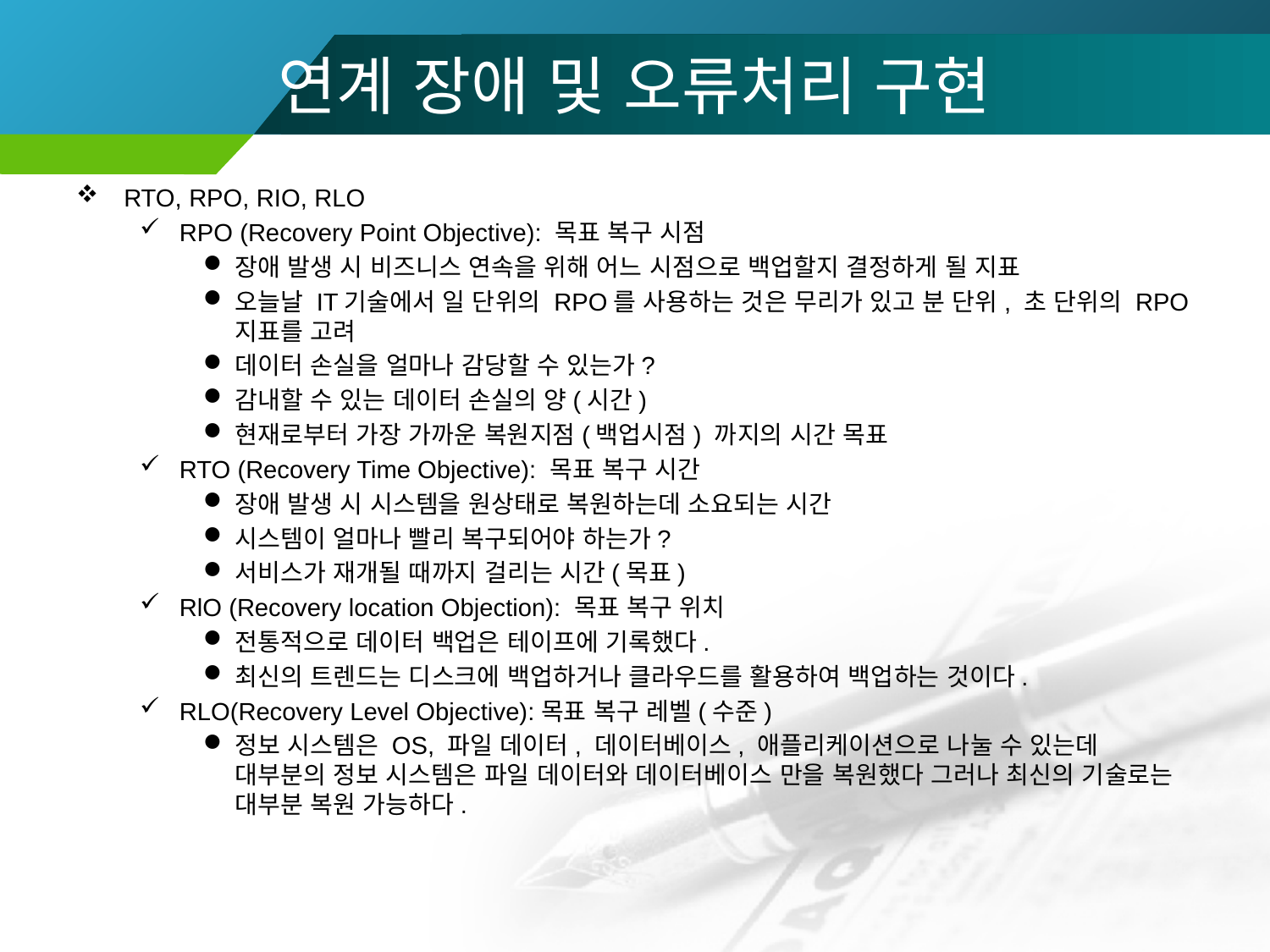

# 연계 장애 및 오류처리 구현
RTO, RPO, RIO, RLO
RPO (Recovery Point Objective): 목표 복구 시점
장애 발생 시 비즈니스 연속을 위해 어느 시점으로 백업할지 결정하게 될 지표
오늘날 IT기술에서 일 단위의 RPO를 사용하는 것은 무리가 있고 분 단위, 초 단위의 RPO 지표를 고려
데이터 손실을 얼마나 감당할 수 있는가?
감내할 수 있는 데이터 손실의 양(시간)
현재로부터 가장 가까운 복원지점(백업시점) 까지의 시간 목표
RTO (Recovery Time Objective): 목표 복구 시간
장애 발생 시 시스템을 원상태로 복원하는데 소요되는 시간
시스템이 얼마나 빨리 복구되어야 하는가?
서비스가 재개될 때까지 걸리는 시간(목표)
RlO (Recovery location Objection): 목표 복구 위치
전통적으로 데이터 백업은 테이프에 기록했다.
최신의 트렌드는 디스크에 백업하거나 클라우드를 활용하여 백업하는 것이다.
RLO(Recovery Level Objective):목표 복구 레벨(수준)
정보 시스템은 OS, 파일 데이터, 데이터베이스, 애플리케이션으로 나눌 수 있는데 대부분의 정보 시스템은 파일 데이터와 데이터베이스 만을 복원했다 그러나 최신의 기술로는 대부분 복원 가능하다.